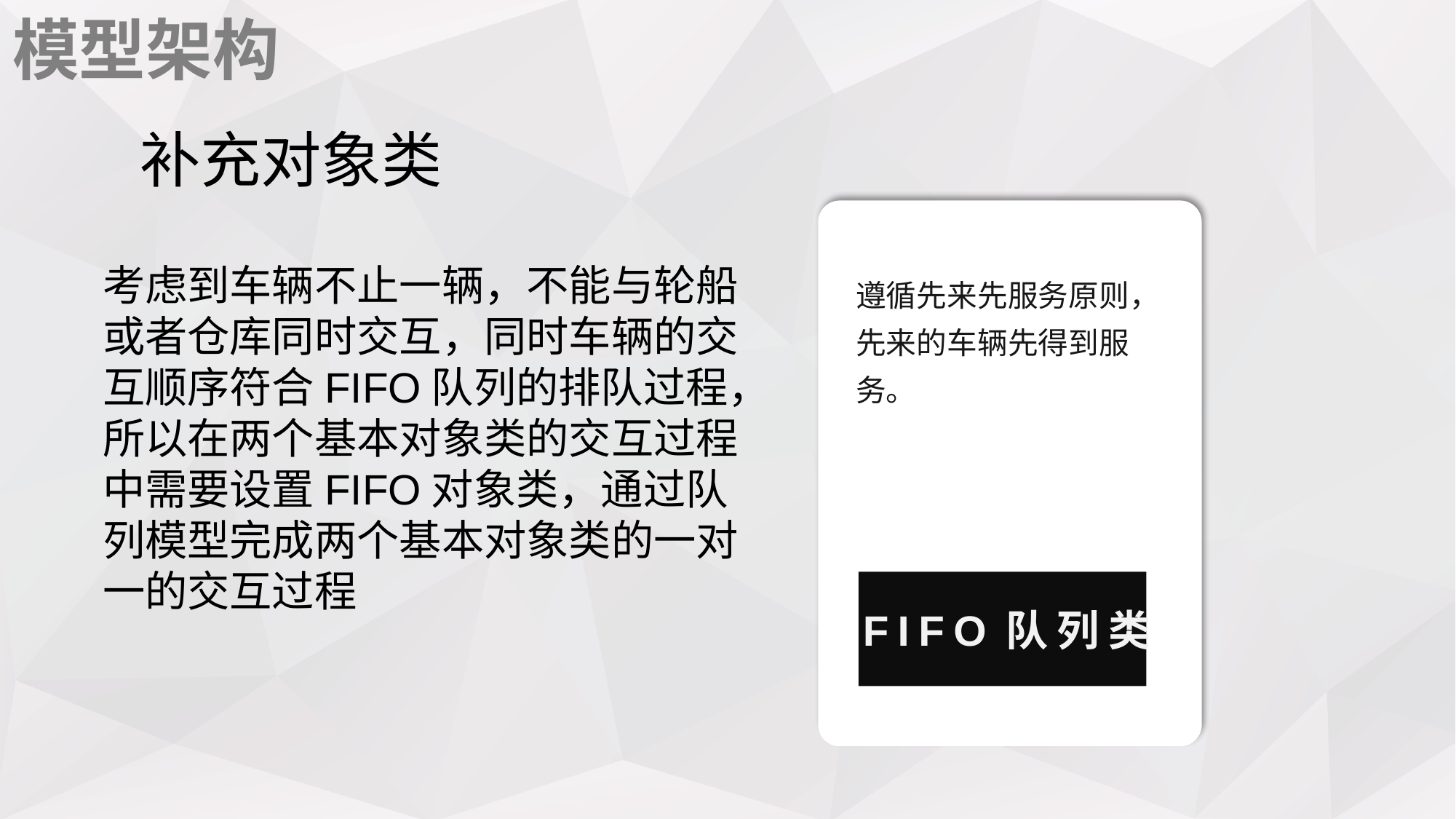

模型架构
补充对象类

考虑到车辆不止一辆，不能与轮船或者仓库同时交互，同时车辆的交互顺序符合FIFO队列的排队过程，所以在两个基本对象类的交互过程中需要设置FIFO对象类，通过队列模型完成两个基本对象类的一对一的交互过程
遵循先来先服务原则，先来的车辆先得到服务。

FIFO队列类